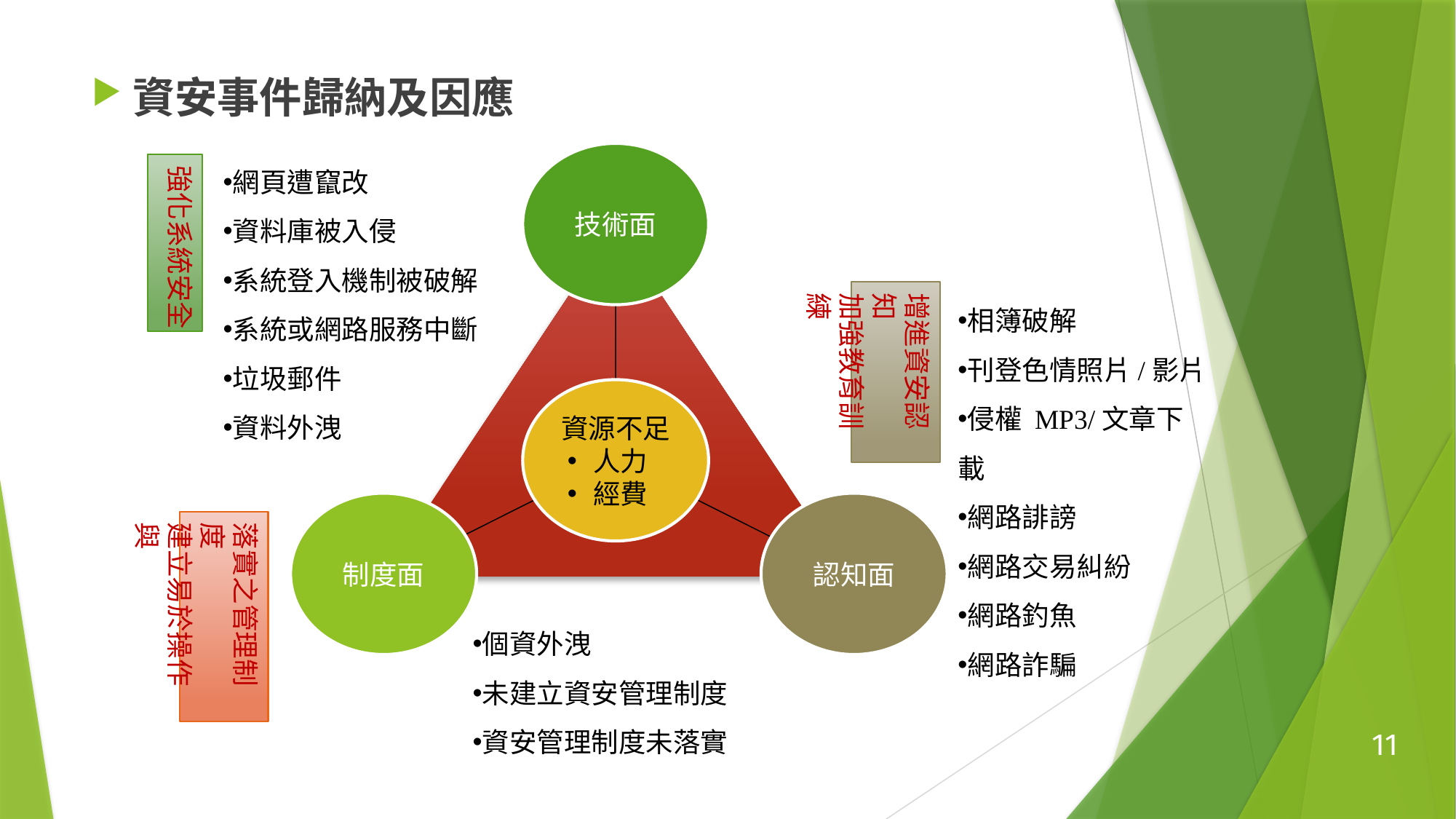

資安事件歸納及因應
網頁遭竄改
資料庫被入侵
系統登入機制被破解
系統或網路服務中斷
垃圾郵件
資料外洩

技術面

資源不足
人力
經費

制度面
認知面
強化系統安全
增進資安認知
加強教育訓練
相簿破解
刊登色情照片/影片
侵權 MP3/文章下載
網路誹謗
網路交易糾紛
網路釣魚
網路詐騙

落實之管理制度
建立易於操作與
個資外洩
未建立資安管理制度
資安管理制度未落實
11